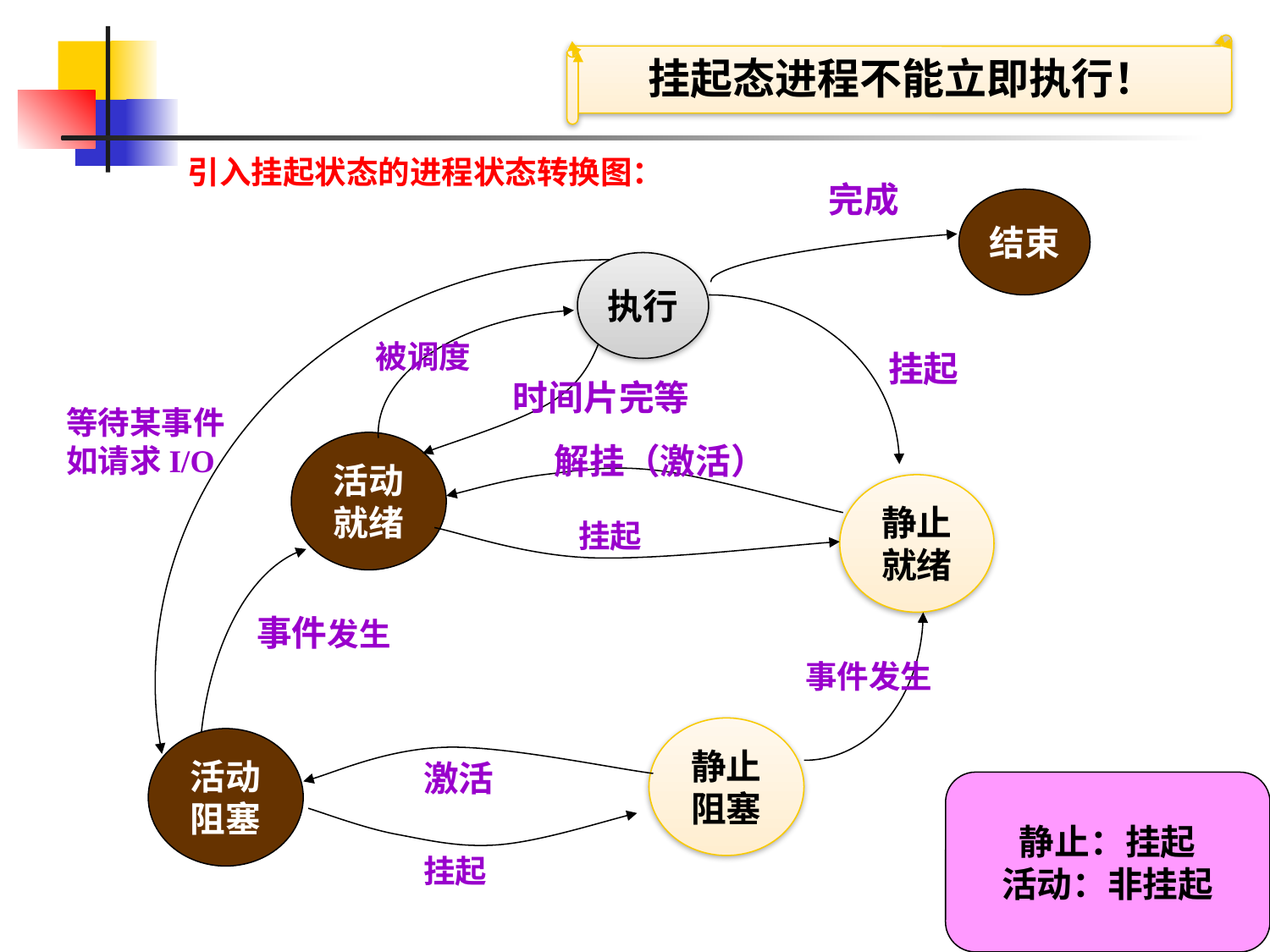

挂起态进程不能立即执行！
引入挂起状态的进程状态转换图：
完成
结束

执行

被调度

挂起
时间片完等
等待某事件
如请求I/O
活动
就绪
解挂（激活）

静止
就绪
挂起

事件发生

事件发生
静止
阻塞
活动
阻塞

激活

挂起
静止：挂起
活动：非挂起